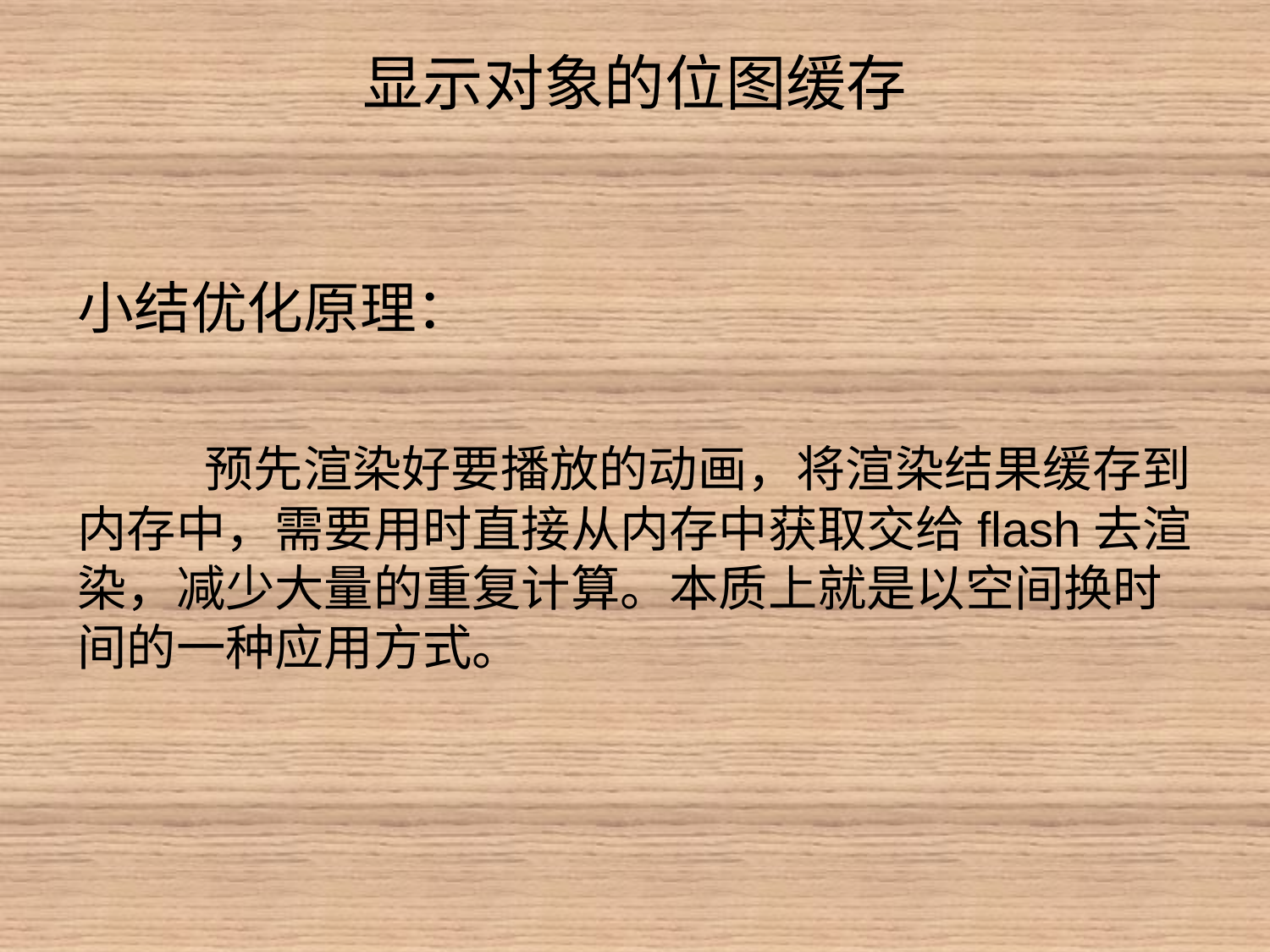

# 显示对象的位图缓存
小结优化原理：

	预先渲染好要播放的动画，将渲染结果缓存到内存中，需要用时直接从内存中获取交给flash去渲染，减少大量的重复计算。本质上就是以空间换时间的一种应用方式。